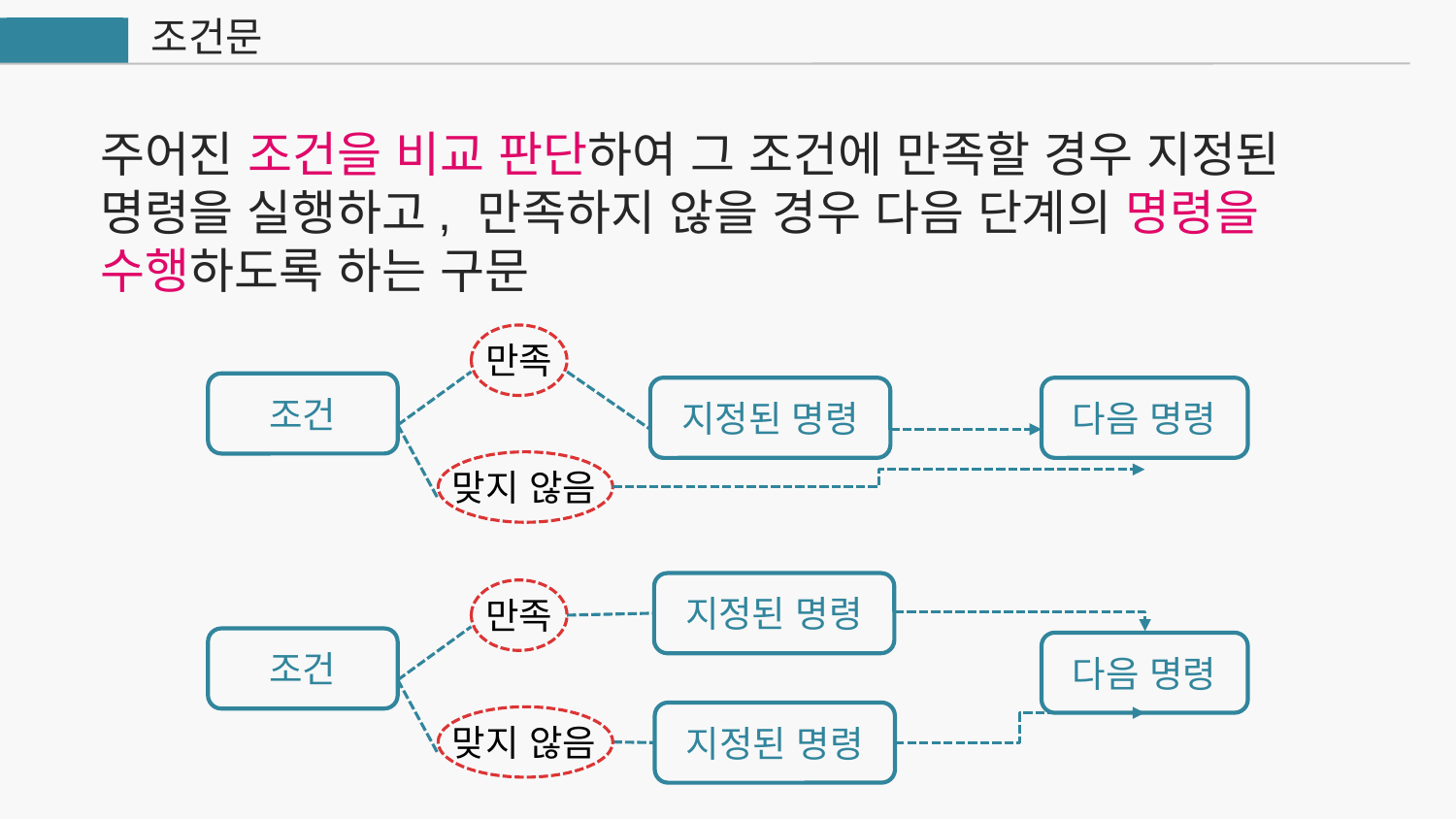

조건문

자바
주어진 조건을 비교 판단하여 그 조건에 만족할 경우 지정된 명령을 실행하고, 만족하지 않을 경우 다음 단계의 명령을 수행하도록 하는 구문

만족
조건
지정된 명령
다음 명령

맞지 않음
지정된 명령

만족
조건
다음 명령

맞지 않음
지정된 명령